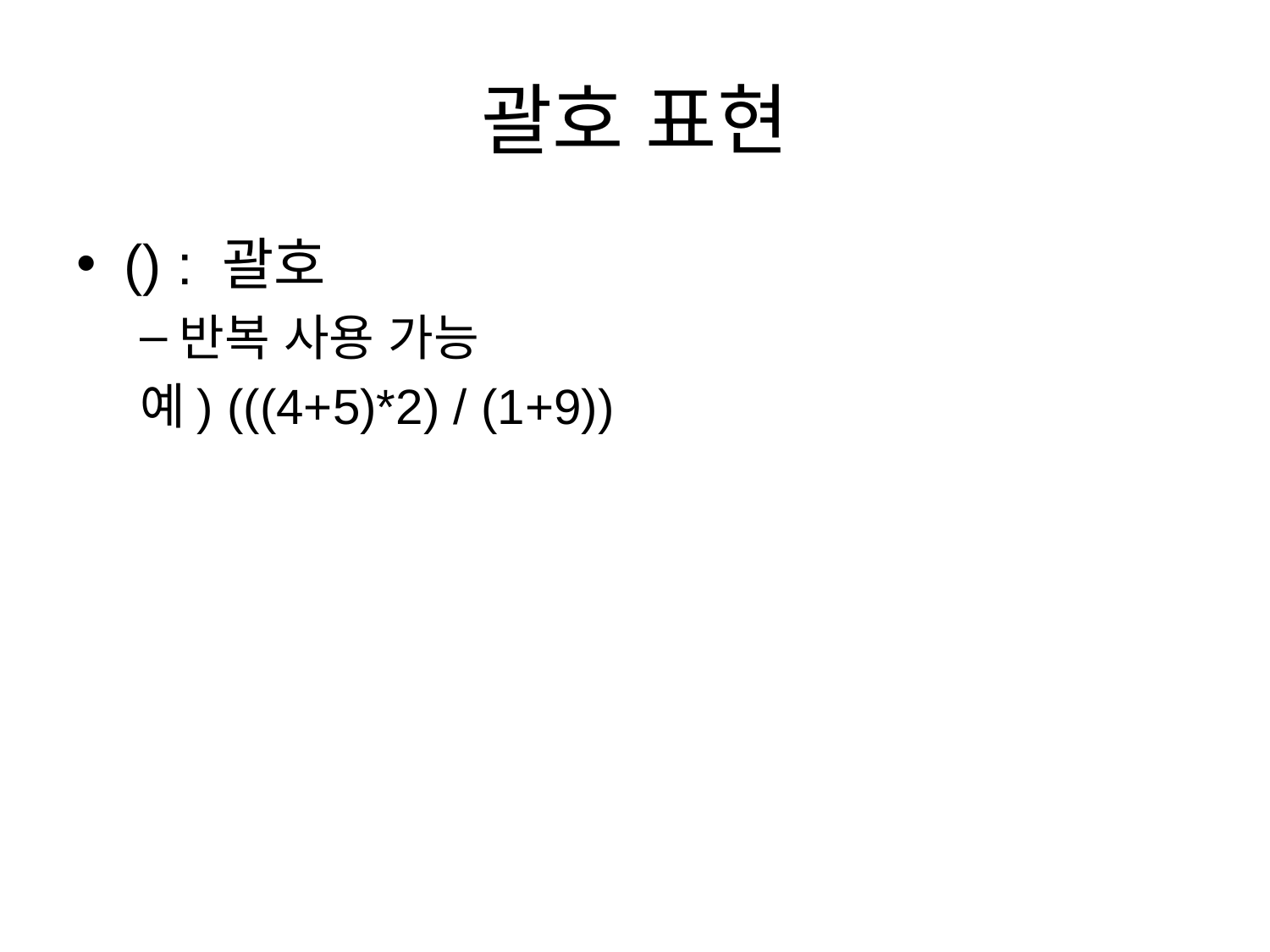

# 괄호 표현
() : 괄호
반복 사용 가능
예) (((4+5)*2) / (1+9))